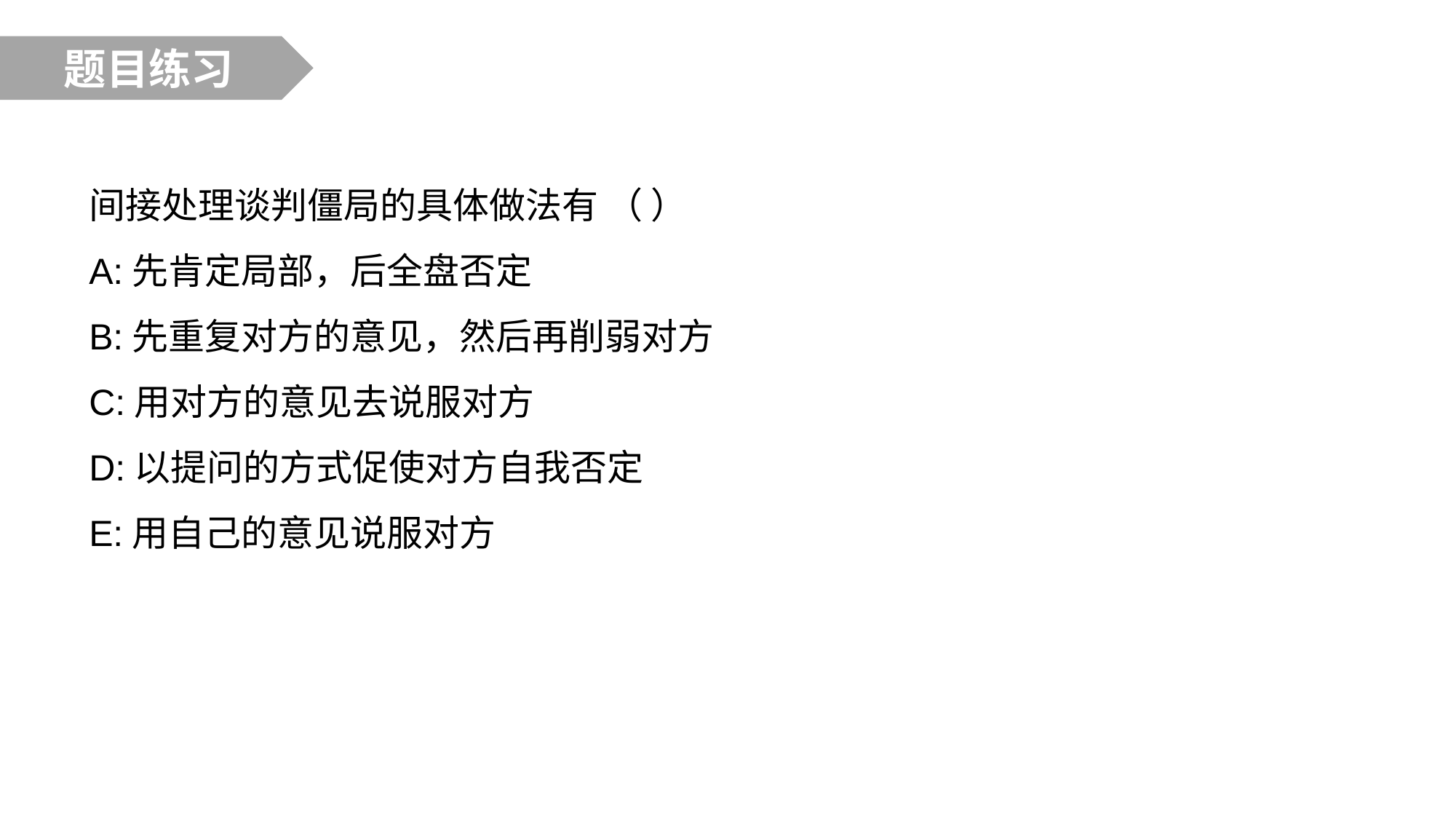

题目练习
间接处理谈判僵局的具体做法有 （ ）
A:先肯定局部，后全盘否定
B:先重复对方的意见，然后再削弱对方
C:用对方的意见去说服对方
D:以提问的方式促使对方自我否定
E:用自己的意见说服对方